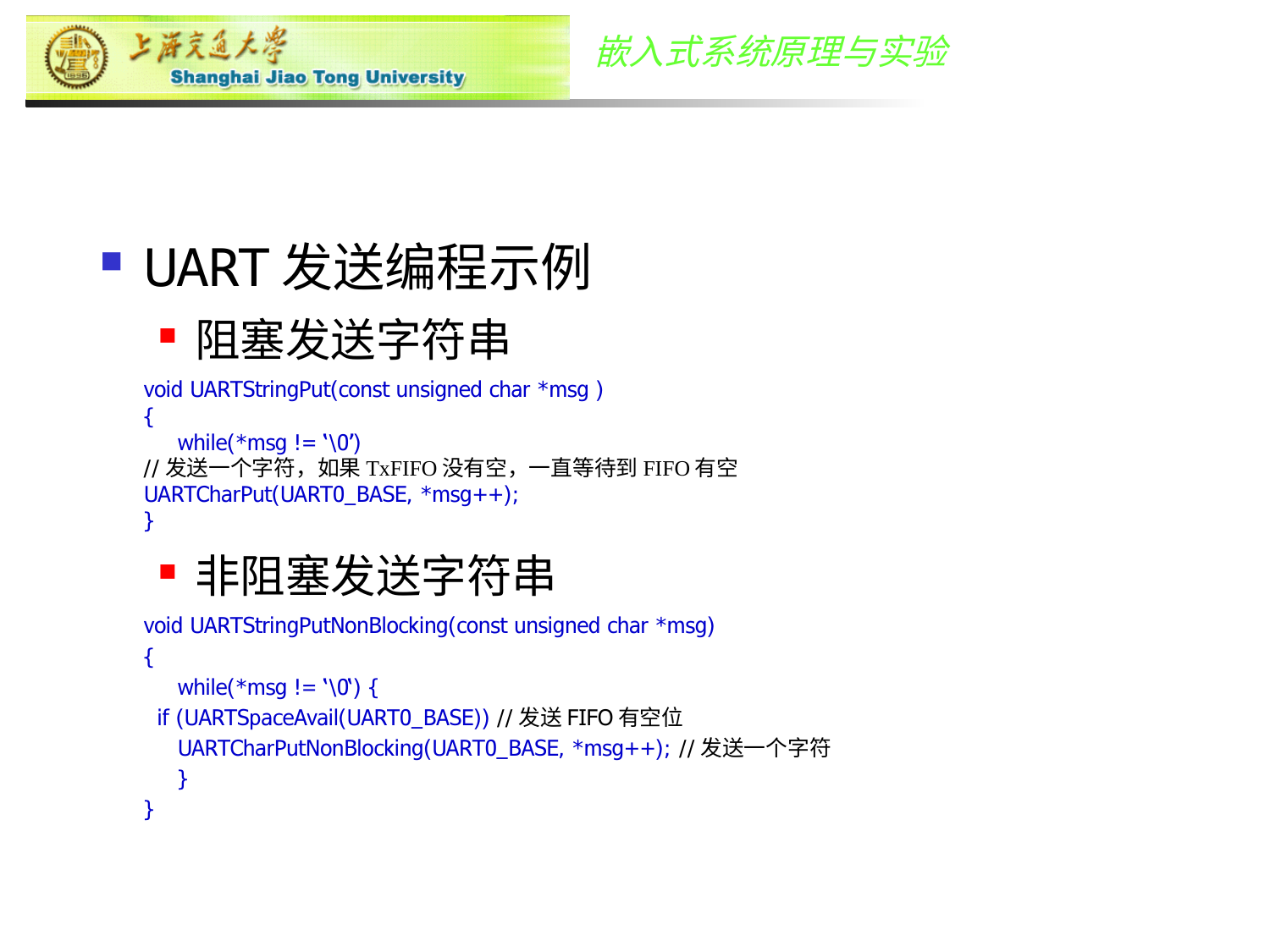

UART发送编程示例
阻塞发送字符串
	void UARTStringPut(const unsigned char *msg )
	{
	     while(*msg != ‘\0’)
		//发送一个字符，如果TxFIFO没有空，一直等待到FIFO有空
		UARTCharPut(UART0_BASE, *msg++);
	}
非阻塞发送字符串
	void UARTStringPutNonBlocking(const unsigned char *msg)
	{
	     while(*msg != ‘\0‘) {
		  if (UARTSpaceAvail(UART0_BASE)) //发送FIFO有空位
		     UARTCharPutNonBlocking(UART0_BASE, *msg++); //发送一个字符
	     }
	}